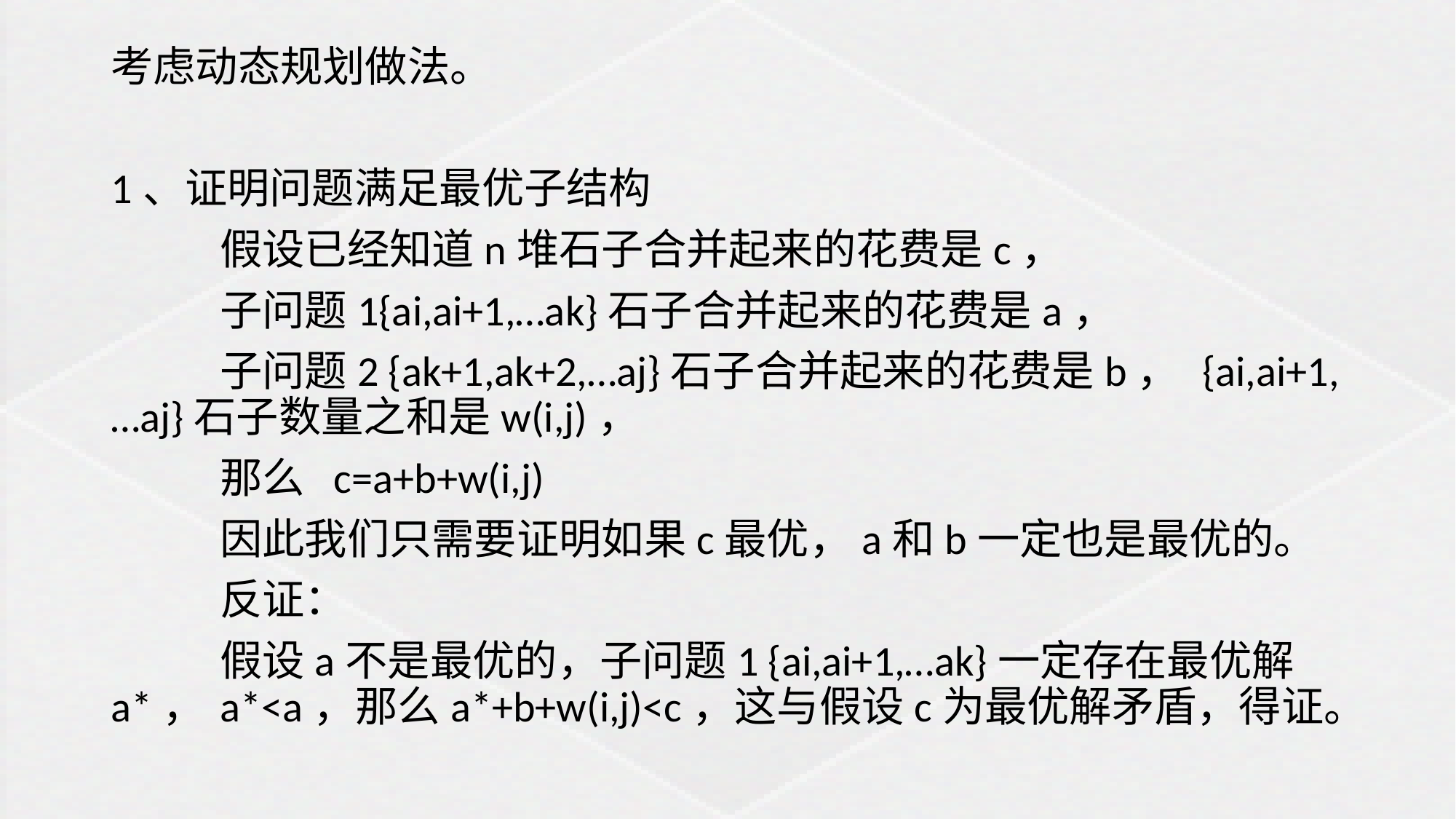

考虑动态规划做法。

1、证明问题满足最优子结构
	假设已经知道n堆石子合并起来的花费是c，
	子问题1{ai,ai+1,…ak}石子合并起来的花费是a，
	子问题2 {ak+1,ak+2,…aj}石子合并起来的花费是b， 	{ai,ai+1,…aj}石子数量之和是w(i,j)，
	那么  c=a+b+w(i,j)
	因此我们只需要证明如果c最优，a和b一定也是最优的。
	反证：
	假设a不是最优的，子问题1 {ai,ai+1,…ak}一定存在最优解a*，	a*<a，那么a*+b+w(i,j)<c，这与假设c为最优解矛盾，得证。